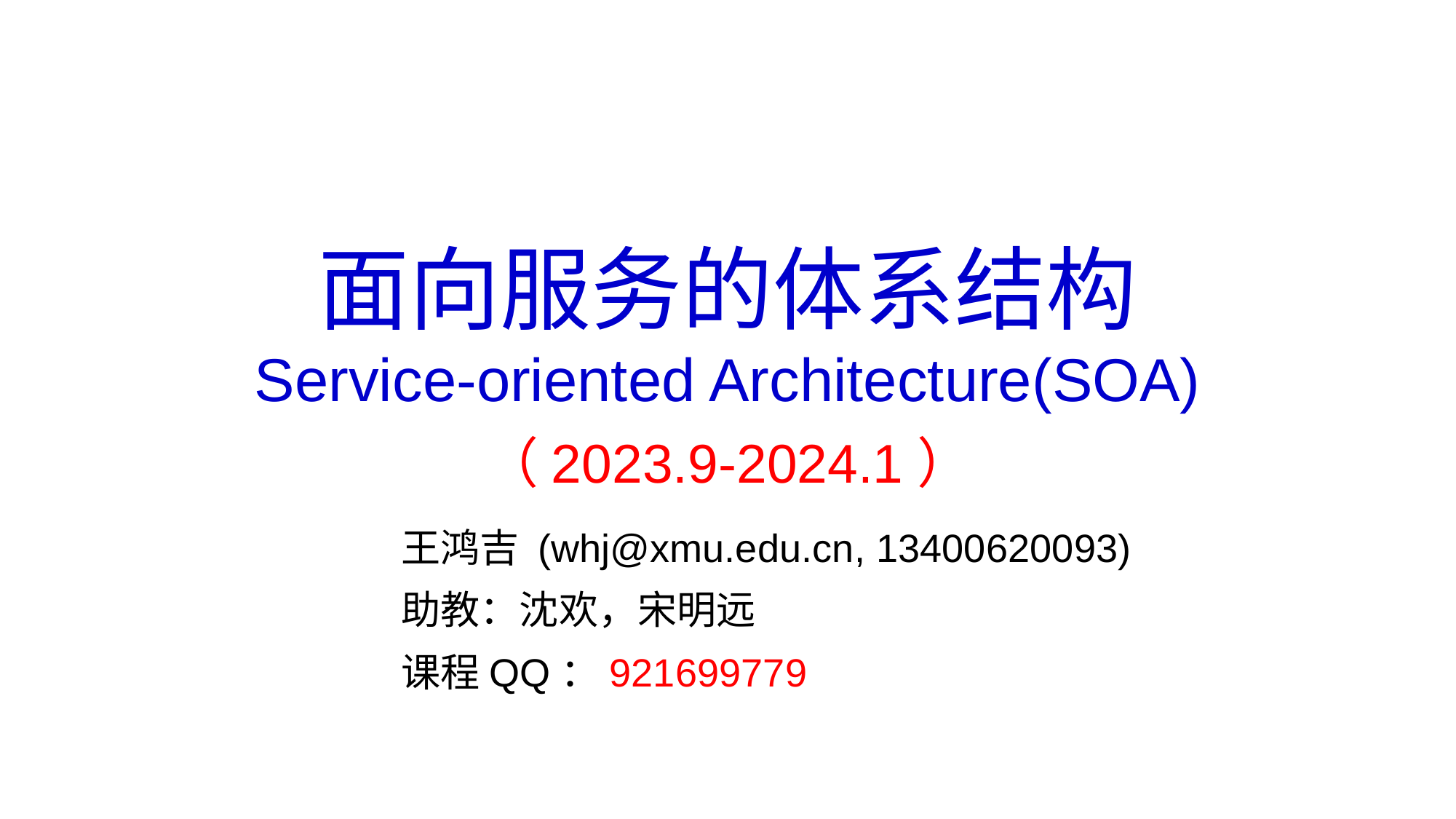

# 面向服务的体系结构 Service-oriented Architecture(SOA)
（2023.9-2024.1）
王鸿吉 (whj@xmu.edu.cn, 13400620093)
助教：沈欢，宋明远
课程QQ：921699779